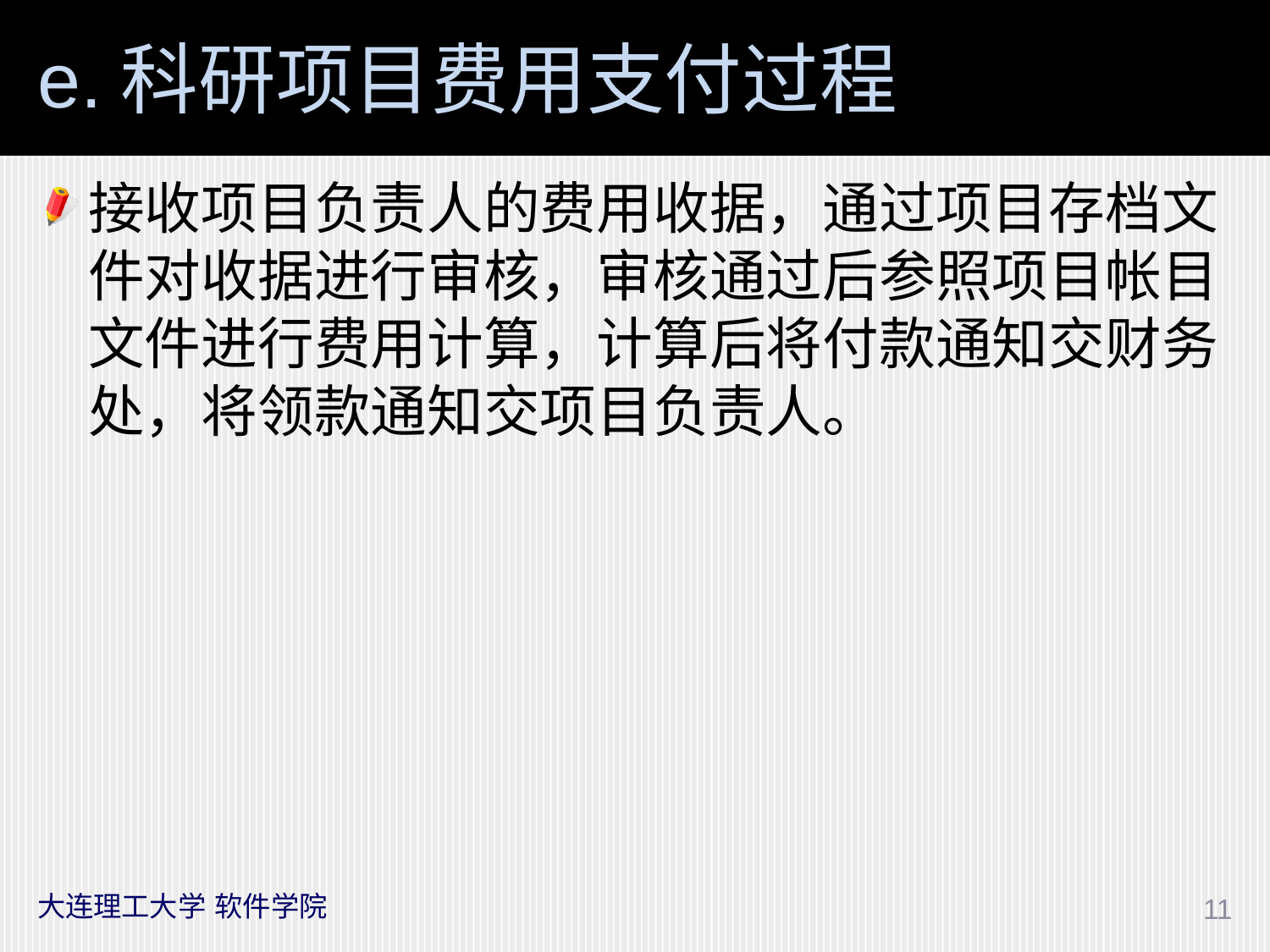

# e.科研项目费用支付过程
接收项目负责人的费用收据，通过项目存档文件对收据进行审核，审核通过后参照项目帐目文件进行费用计算，计算后将付款通知交财务处，将领款通知交项目负责人。

大连理工大学 软件学院
11